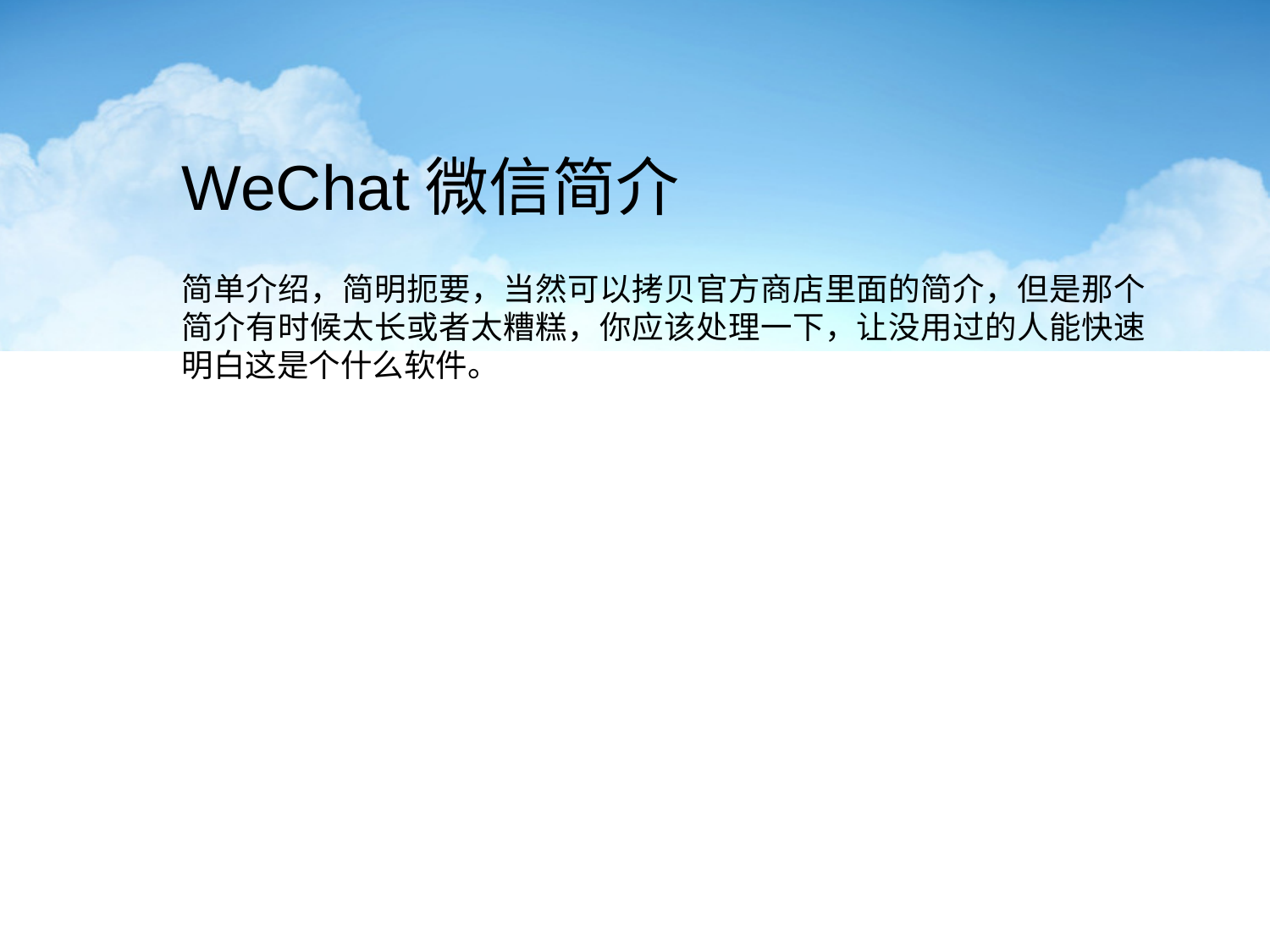

WeChat微信简介
简单介绍，简明扼要，当然可以拷贝官方商店里面的简介，但是那个简介有时候太长或者太糟糕，你应该处理一下，让没用过的人能快速明白这是个什么软件。